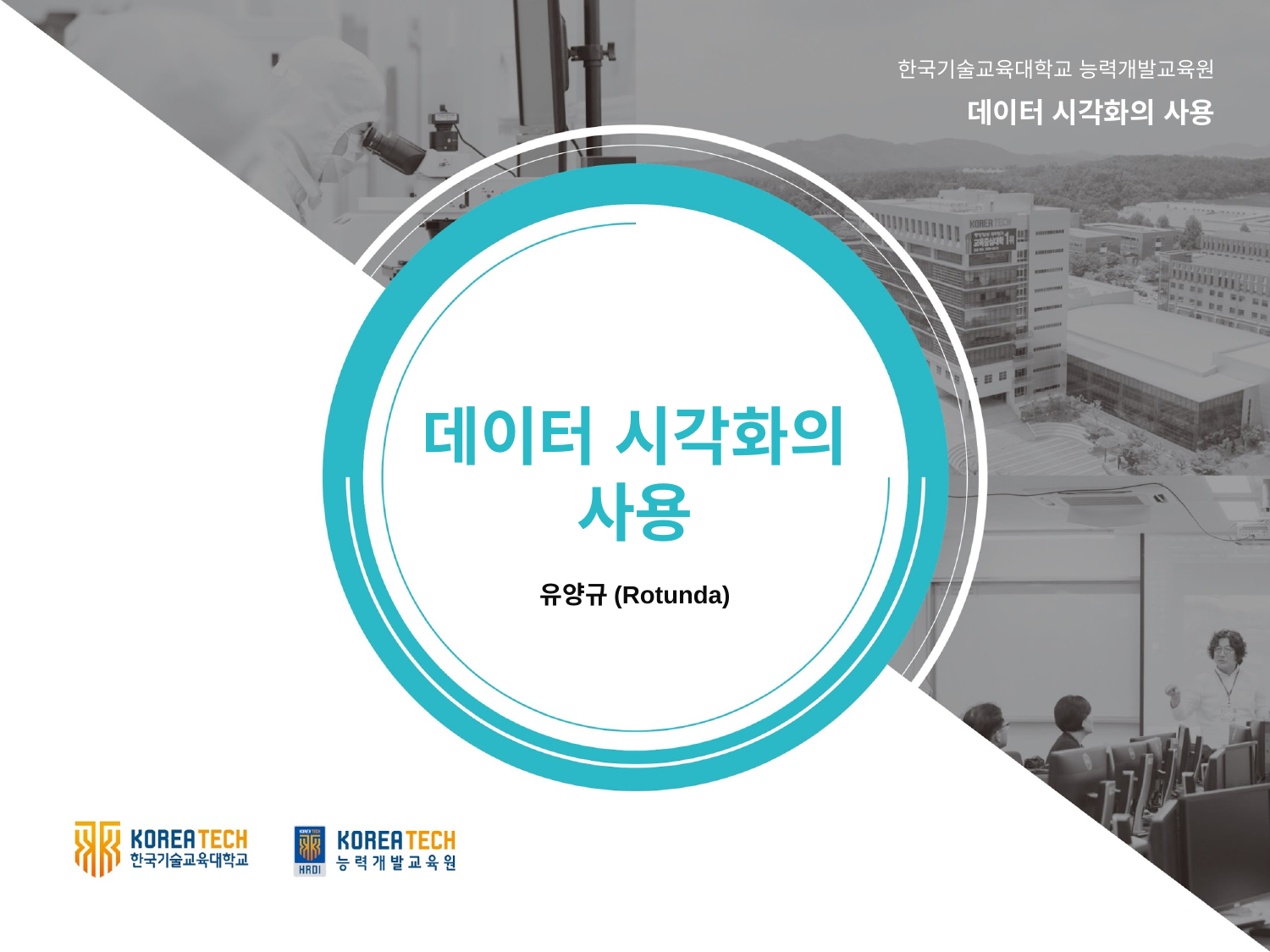

한국기술교육대학교 능력개발교육원
데이터 시각화의 사용
데이터 시각화의 사용
유양규(Rotunda)